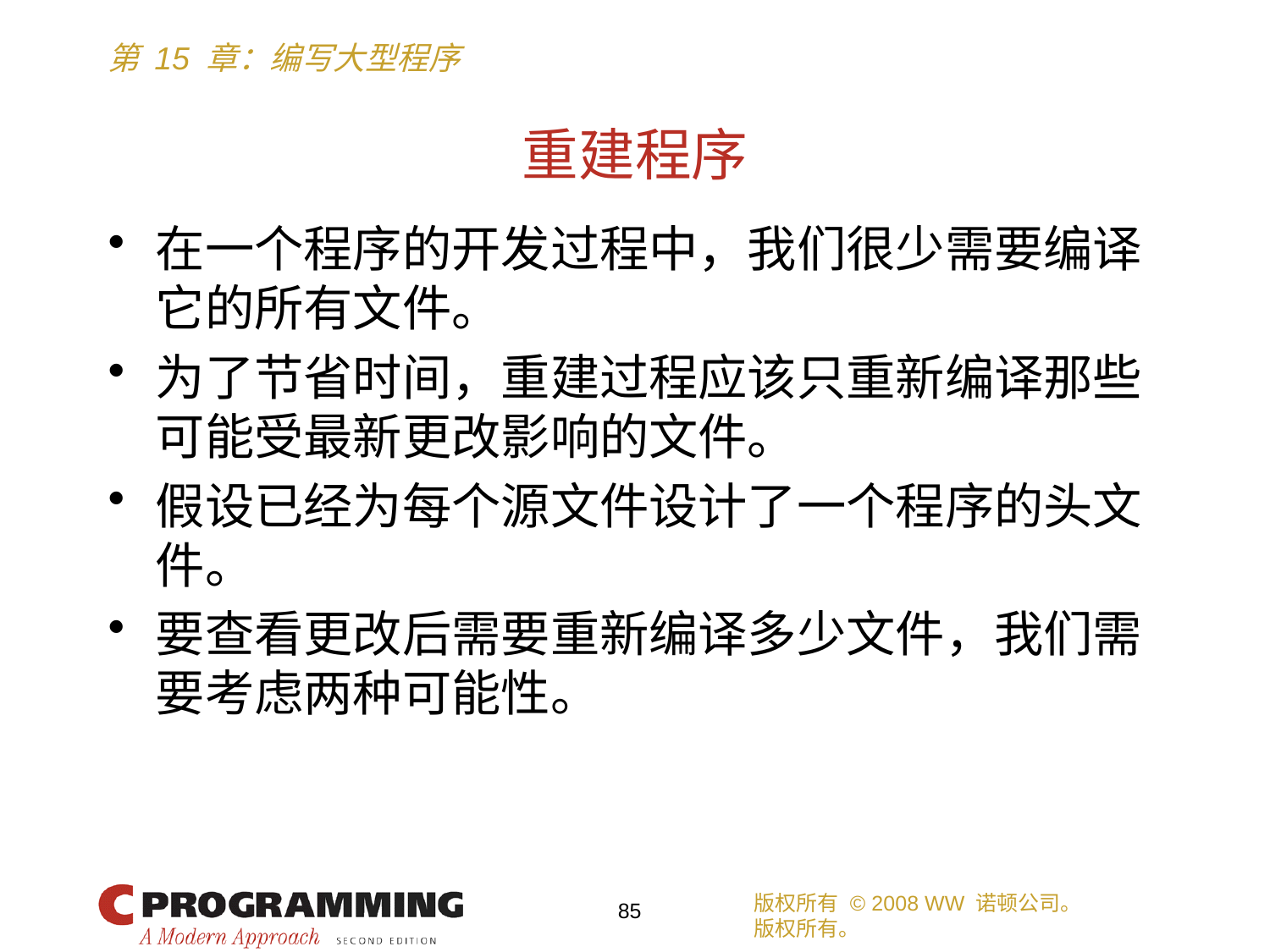

# 重建程序
在一个程序的开发过程中，我们很少需要编译它的所有文件。
为了节省时间，重建过程应该只重新编译那些可能受最新更改影响的文件。
假设已经为每个源文件设计了一个程序的头文件。
要查看更改后需要重新编译多少文件，我们需要考虑两种可能性。
版权所有 © 2008 WW 诺顿公司。
版权所有。
85